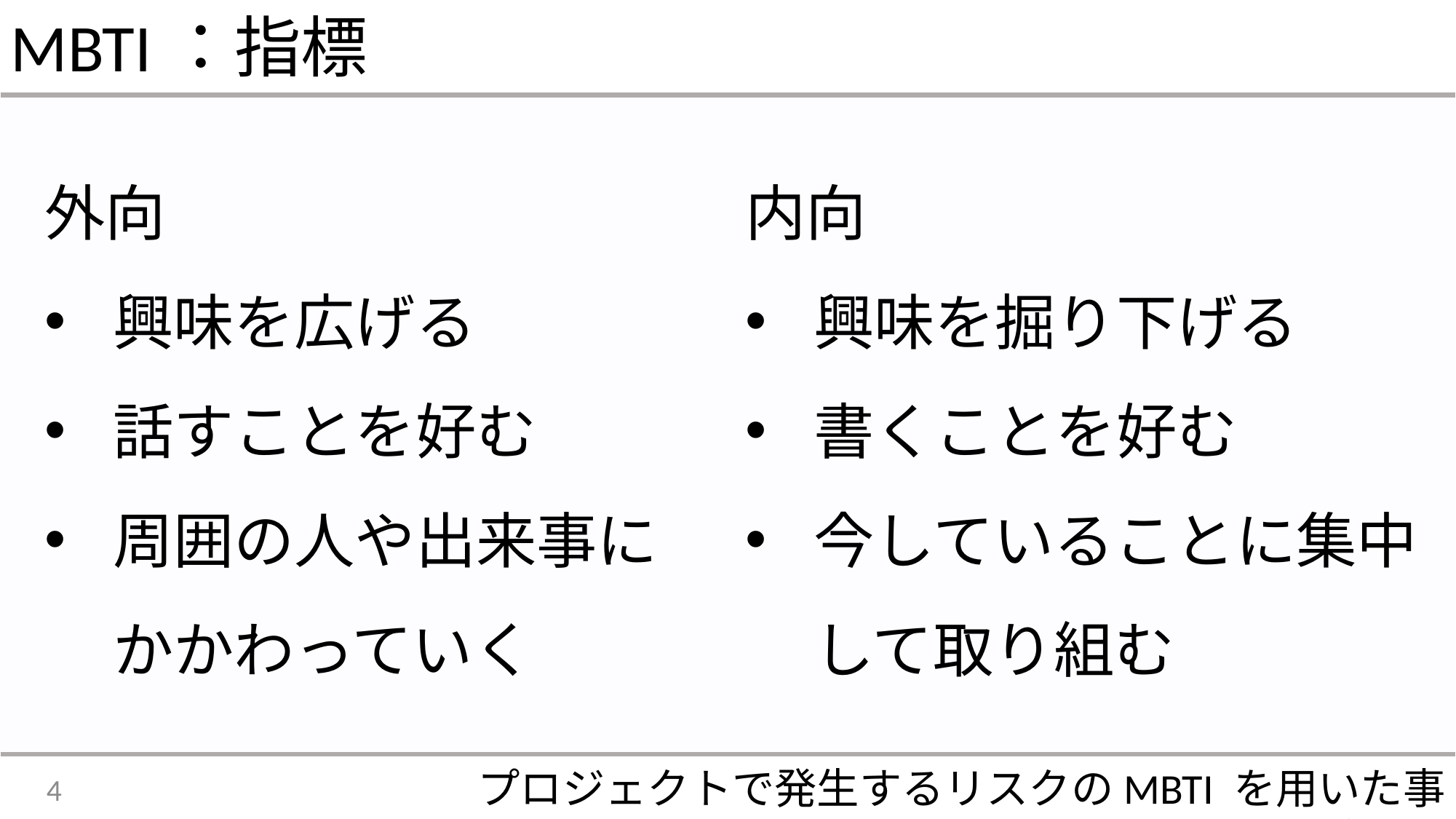

MBTI：指標

外向
興味を広げる
話すことを好む
周囲の人や出来事にかかわっていく
内向
興味を掘り下げる
書くことを好む
今していることに集中して取り組む
プロジェクトで発生するリスクのMBTI を用いた事前予測
4